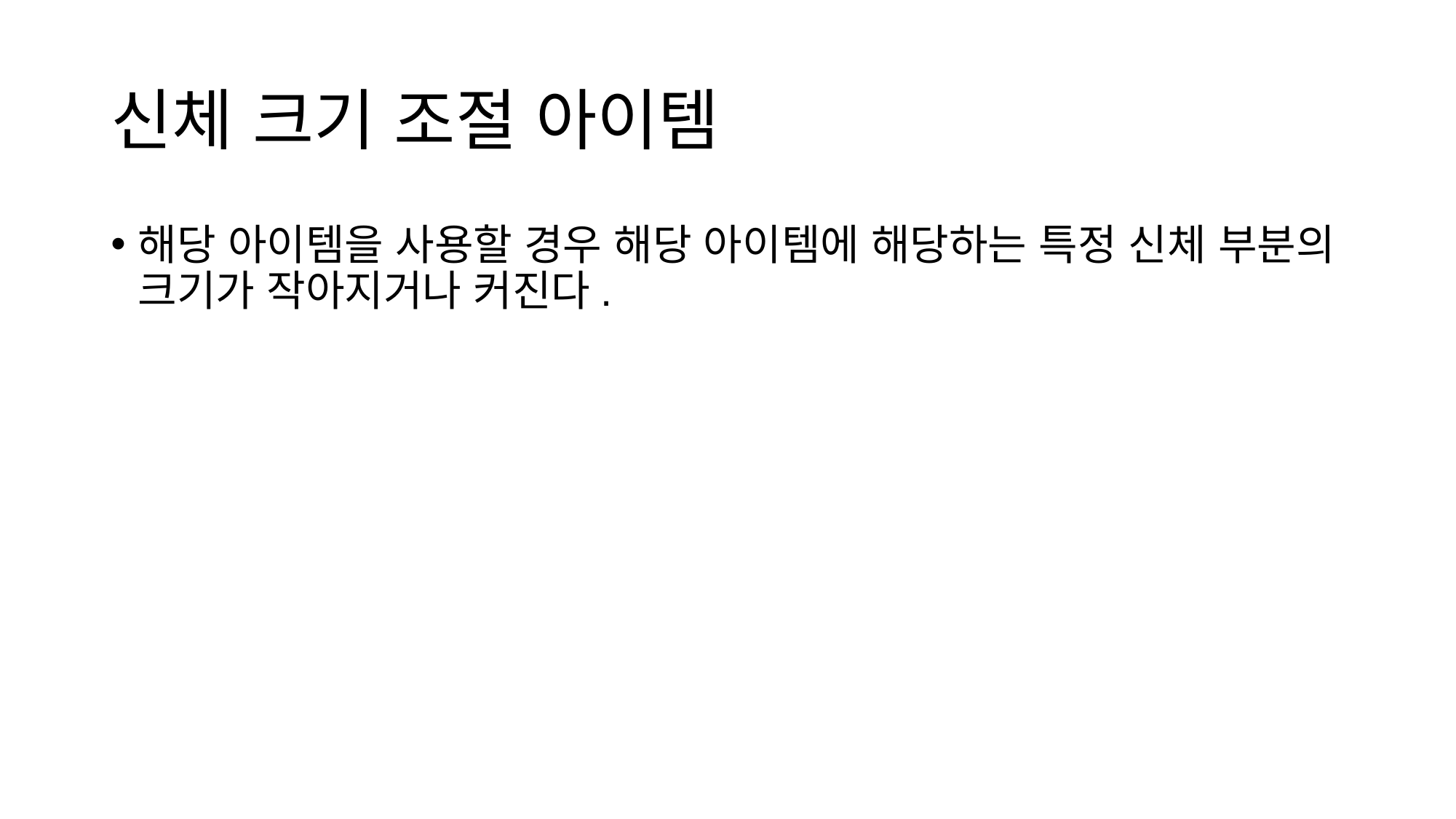

# 신체 크기 조절 아이템
해당 아이템을 사용할 경우 해당 아이템에 해당하는 특정 신체 부분의 크기가 작아지거나 커진다.